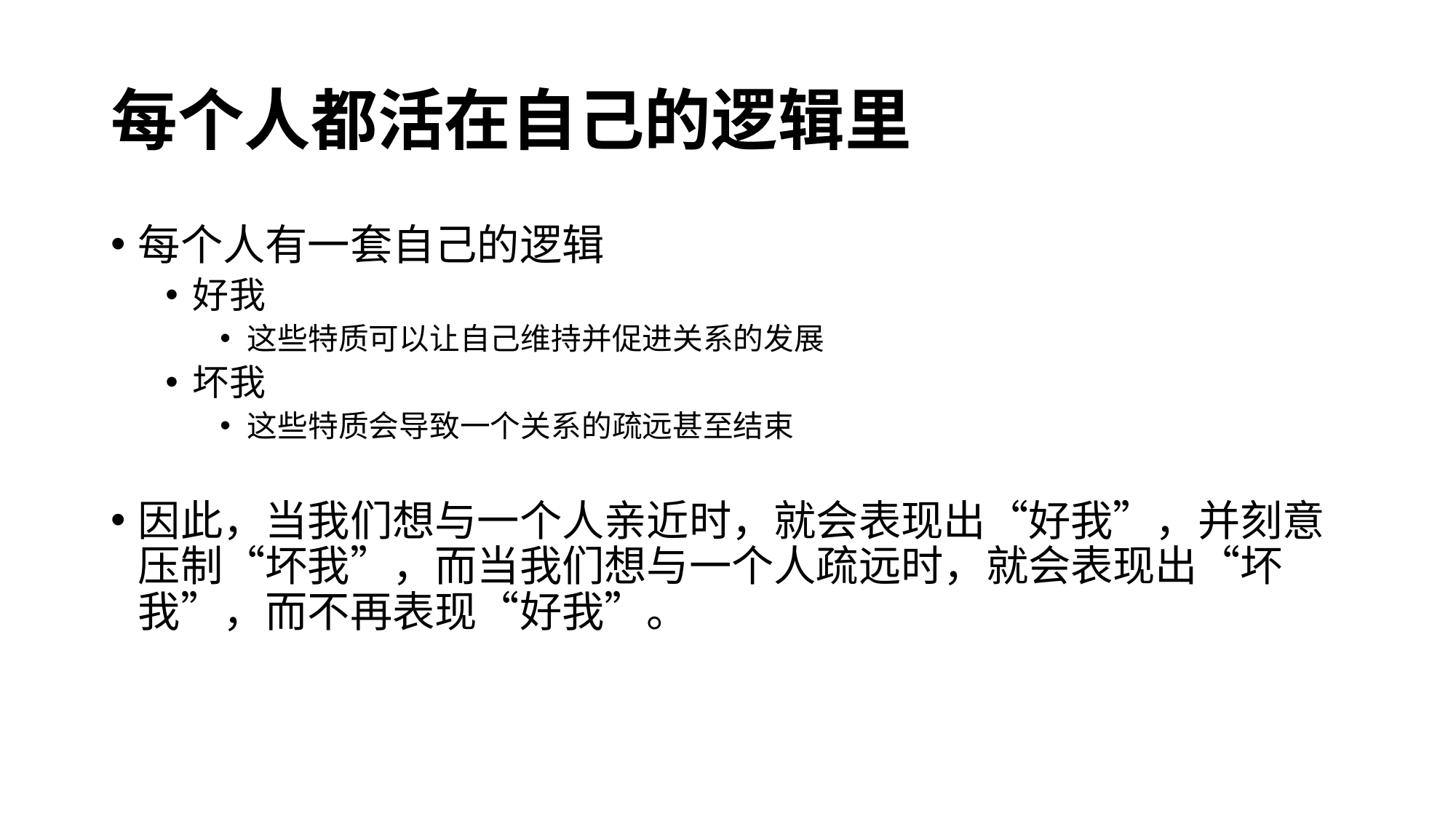

# 每个人都活在自己的逻辑里
每个人有一套自己的逻辑
好我
这些特质可以让自己维持并促进关系的发展
坏我
这些特质会导致一个关系的疏远甚至结束

因此，当我们想与一个人亲近时，就会表现出“好我”，并刻意压制“坏我”，而当我们想与一个人疏远时，就会表现出“坏我”，而不再表现“好我”。